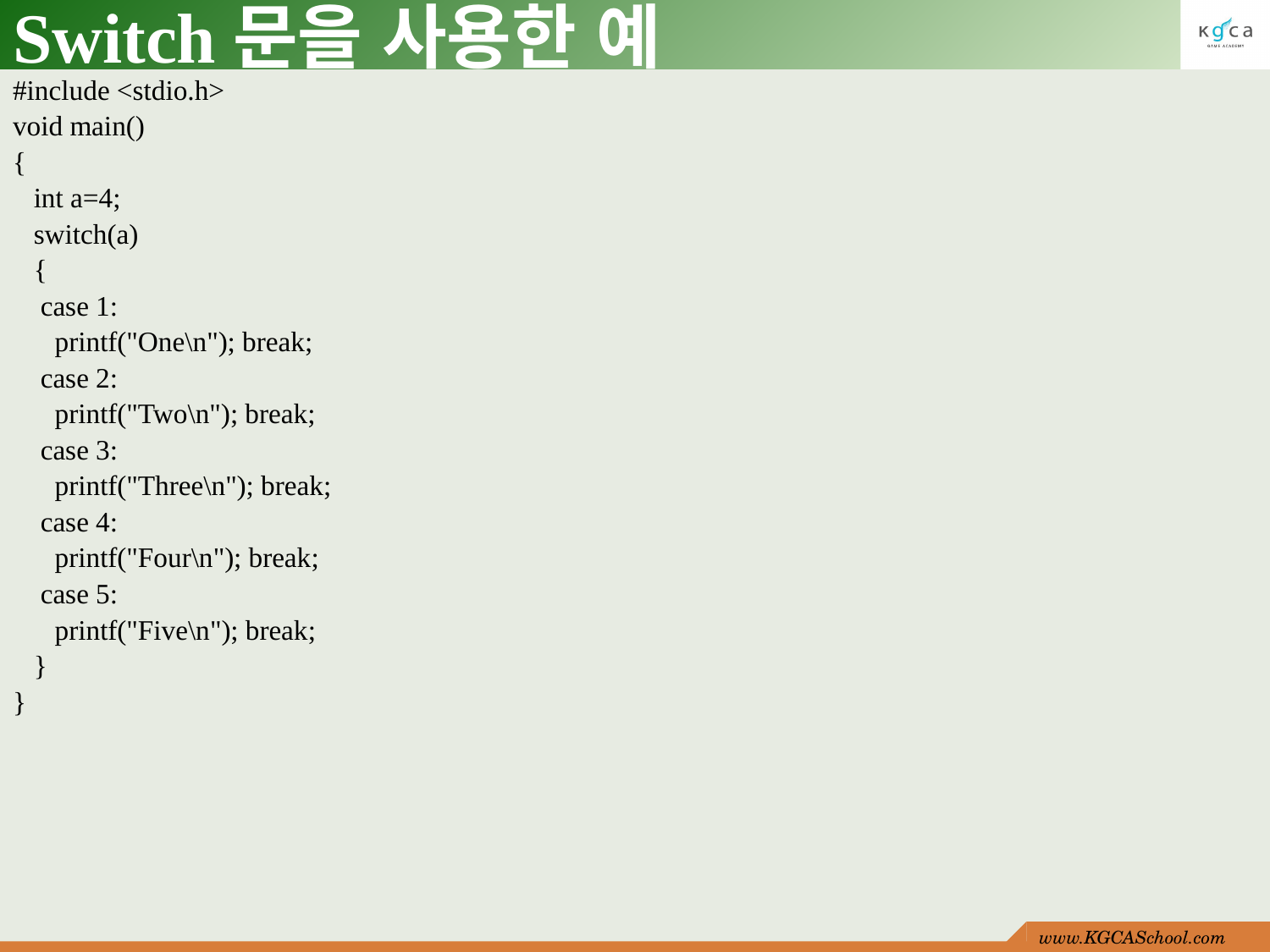

# Switch문을 사용한 예
#include <stdio.h>
void main()
{
   int a=4;
   switch(a)
   {
    case 1:
      printf("One\n"); break;
    case 2:
      printf("Two\n"); break;
    case 3:
      printf("Three\n"); break;
    case 4:
      printf("Four\n"); break;
    case 5:
      printf("Five\n"); break;
   }
}